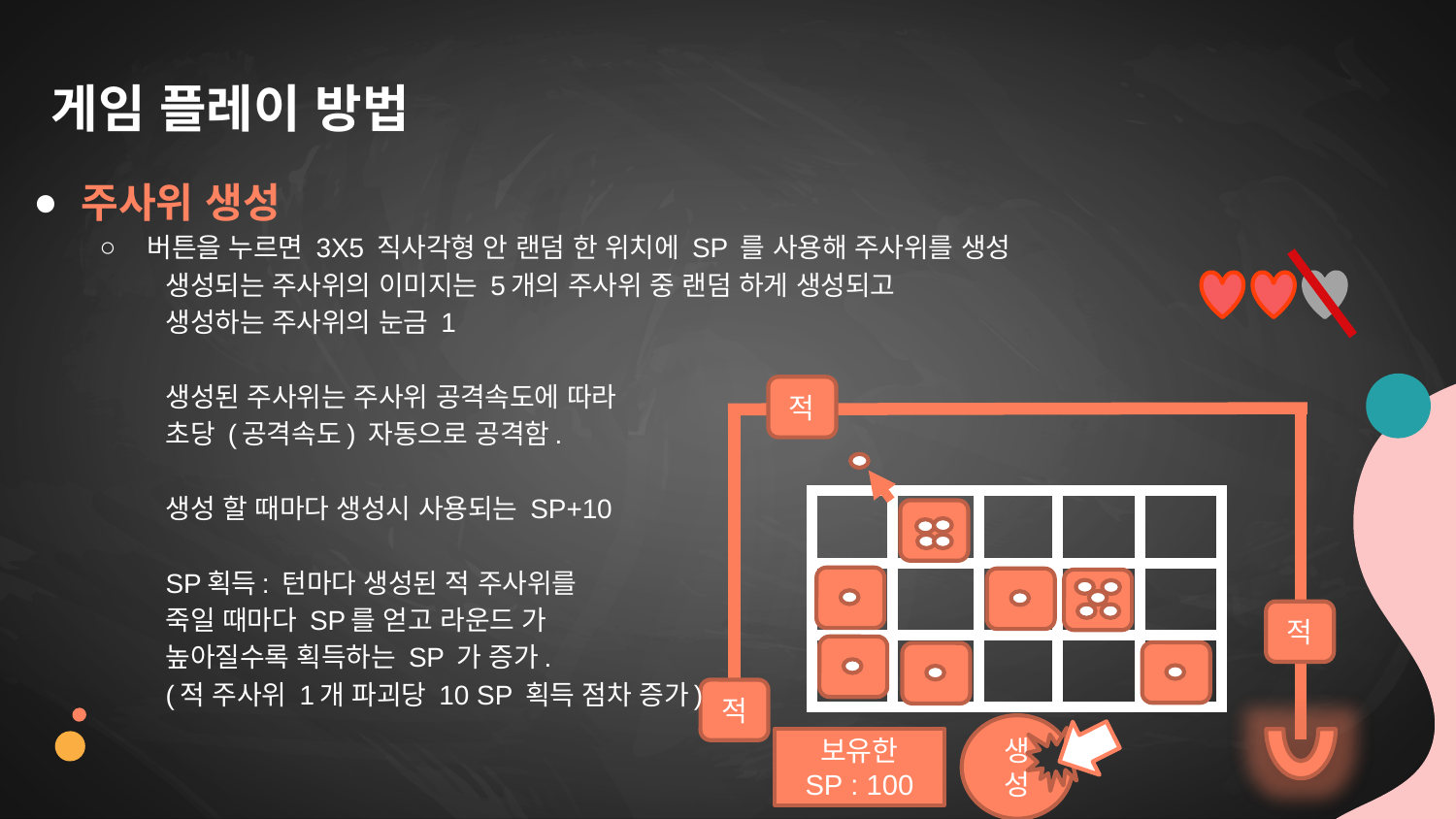

# 게임 플레이 방법
주사위 생성
버튼을 누르면 3X5 직사각형 안 랜덤 한 위치에 SP 를 사용해 주사위를 생성
생성되는 주사위의 이미지는 5개의 주사위 중 랜덤 하게 생성되고
생성하는 주사위의 눈금 1

생성된 주사위는 주사위 공격속도에 따라
초당 (공격속도) 자동으로 공격함.

생성 할 때마다 생성시 사용되는 SP+10

SP획득: 턴마다 생성된 적 주사위를
죽일 때마다 SP를 얻고 라운드 가
높아질수록 획득하는 SP 가 증가.
(적 주사위 1개 파괴당 10 SP 획득 점차 증가)

적

|  |  |  |  |  |
| --- | --- | --- | --- | --- |
|  |  |  |  |  |
|  |  |  |  |  |

적

적

생성

보유한 SP : 100